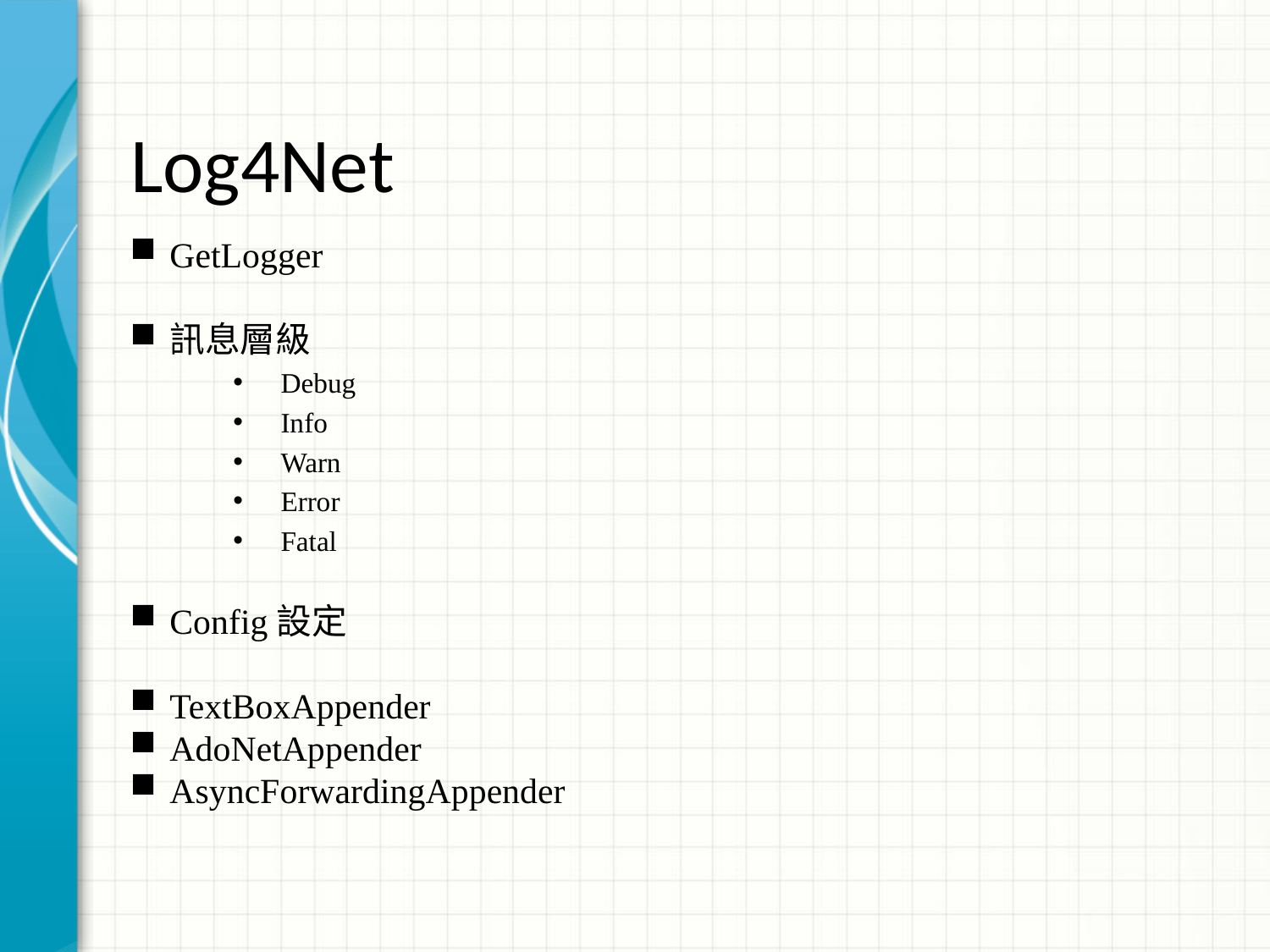

# Log4Net
GetLogger

訊息層級
Debug
Info
Warn
Error
Fatal

Config設定

TextBoxAppender
AdoNetAppender
AsyncForwardingAppender